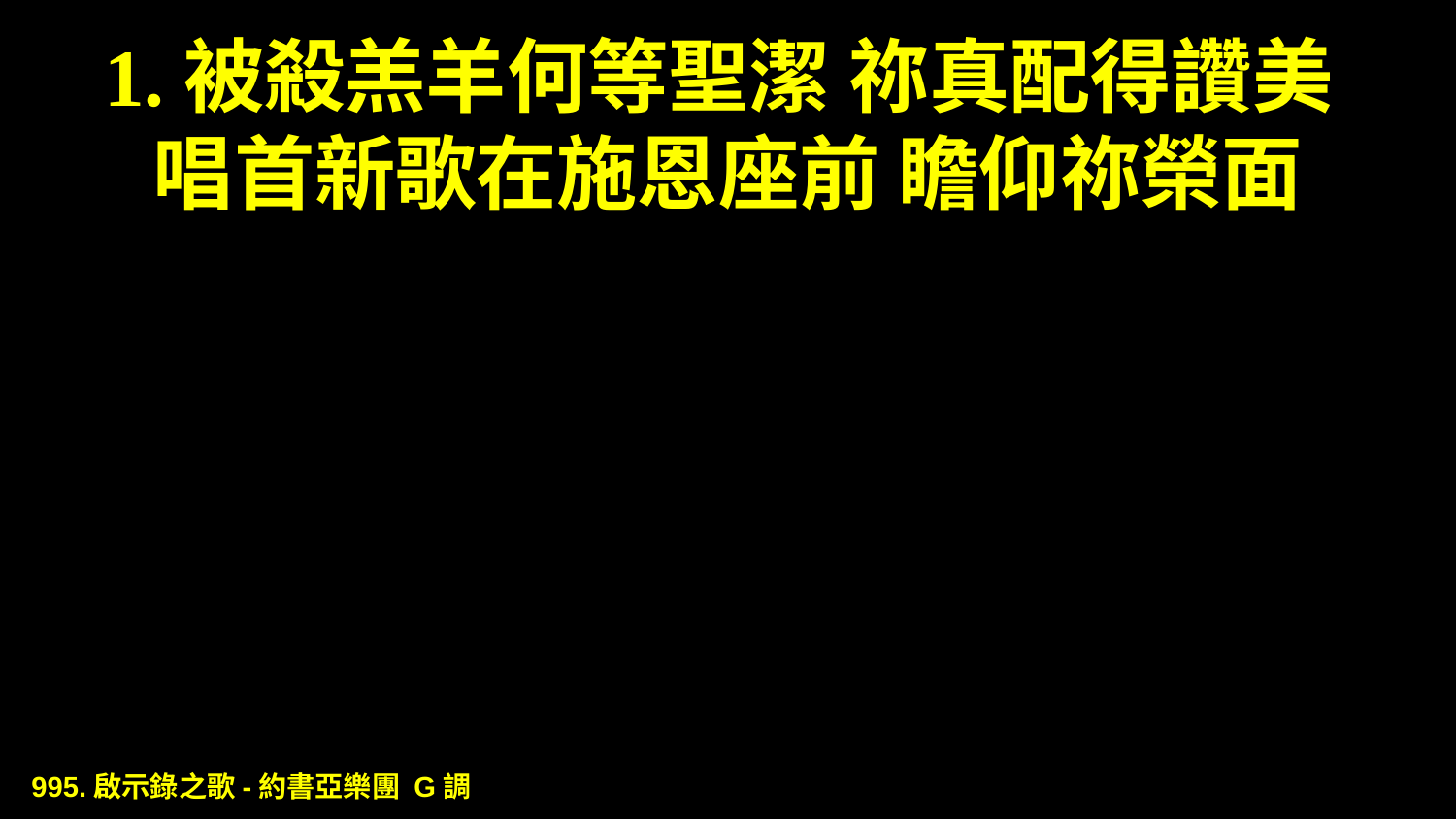

# 1.被殺羔羊何等聖潔 祢真配得讚美 唱首新歌在施恩座前 瞻仰祢榮面
995.啟示錄之歌-約書亞樂團 G調